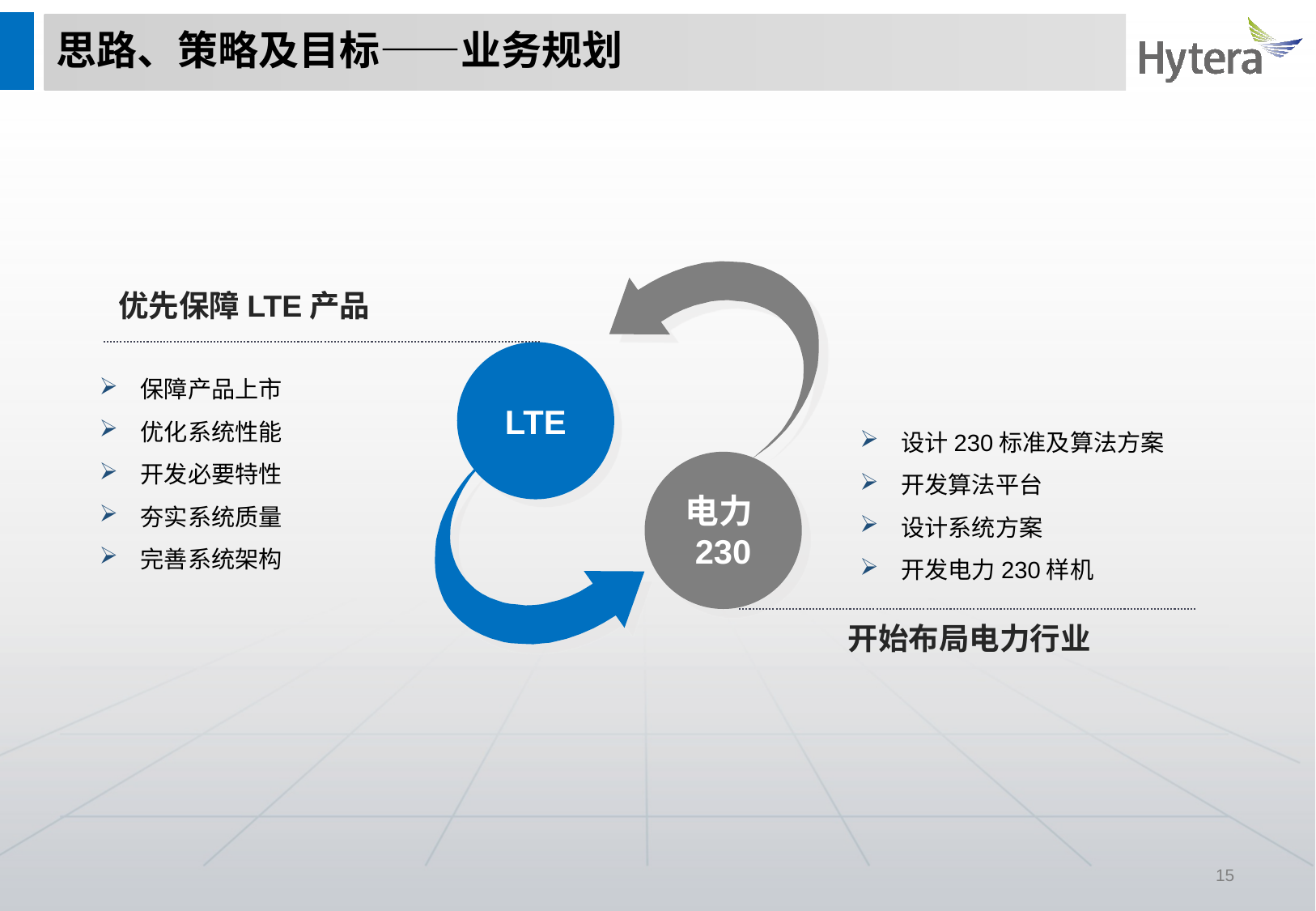

# 思路、策略及目标——业务规划

优先保障LTE产品
LTE
保障产品上市
优化系统性能
开发必要特性
夯实系统质量
完善系统架构
设计230标准及算法方案
开发算法平台
设计系统方案
开发电力230样机
电力230

开始布局电力行业